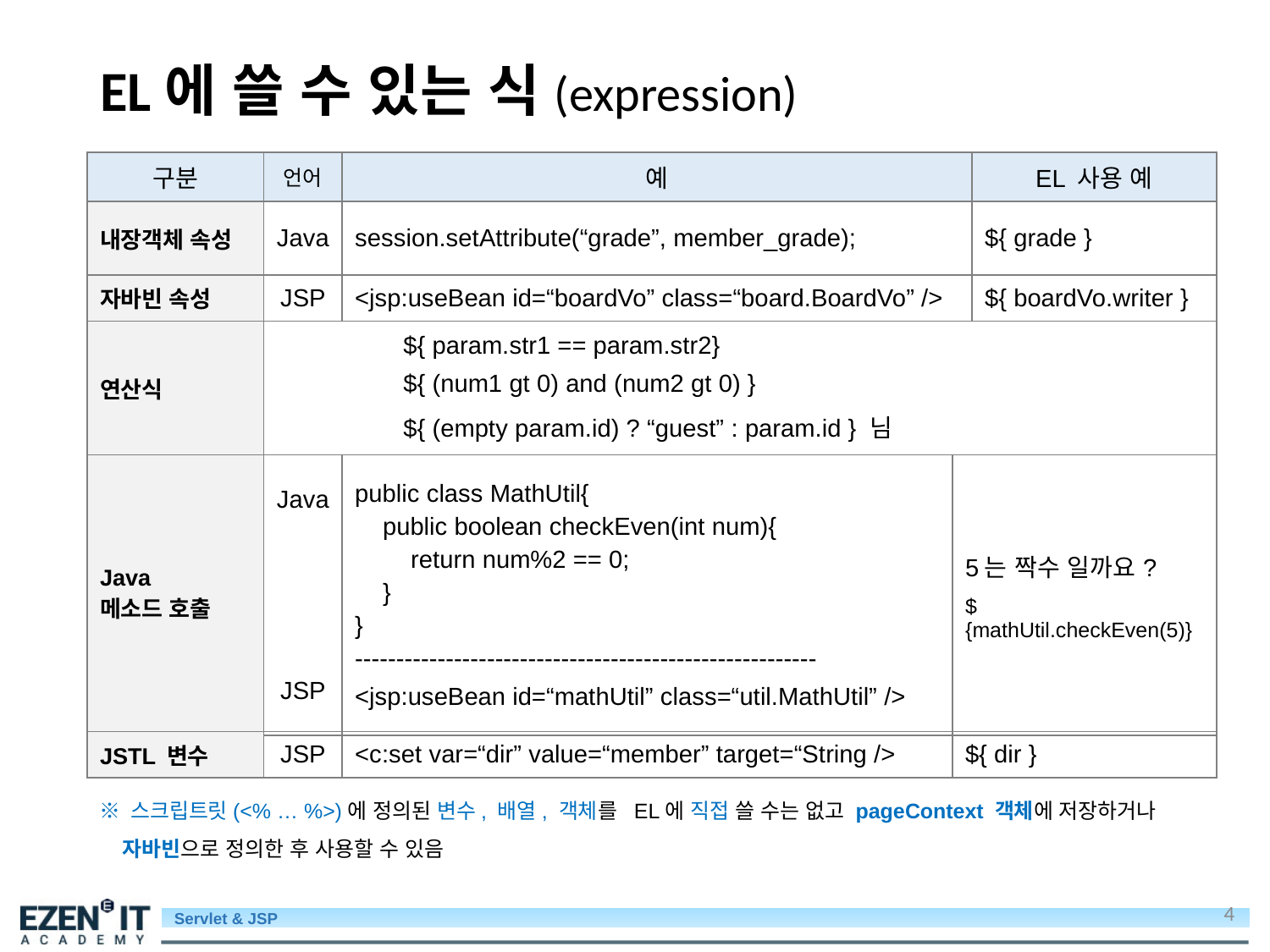

# EL에 쓸 수 있는 식(expression)
| 구분 | 언어 | 예 | EL 사용 예 | EL 사용 예 |
| --- | --- | --- | --- | --- |
| 내장객체 속성 | Java | session.setAttribute(“grade”, member\_grade); | ${ id } 님 | ${ grade } |
| 자바빈 속성 | JSP | <jsp:useBean id=“boardVo” class=“board.BoardVo” /> | ${ boardVo.writer } | ${ boardVo.writer } |
| 연산식 | ${ param.str1 == param.str2} ${ (num1 gt 0) and (num2 gt 0) } ${ (empty param.id) ? “guest” : param.id } 님 |  |  |  |
| Java 메소드 호출 | Java JSP | public class MathUtil{ public boolean checkEven(int num){ return num%2 == 0; } } -------------------------------------------------------- <jsp:useBean id=“mathUtil” class=“util.MathUtil” /> | 5는 짝수 일까요? ${mathUtil.checkEven(5)} |  |
| JSTL 변수 | JSP | <c:set var=“dir” value=“member” target=“String /> | ${ dir } |
| --- | --- | --- | --- |
※ 스크립트릿(<% … %>)에 정의된 변수, 배열, 객체를  EL에 직접 쓸 수는 없고 pageContext 객체에 저장하거나
   자바빈으로 정의한 후 사용할 수 있음
4